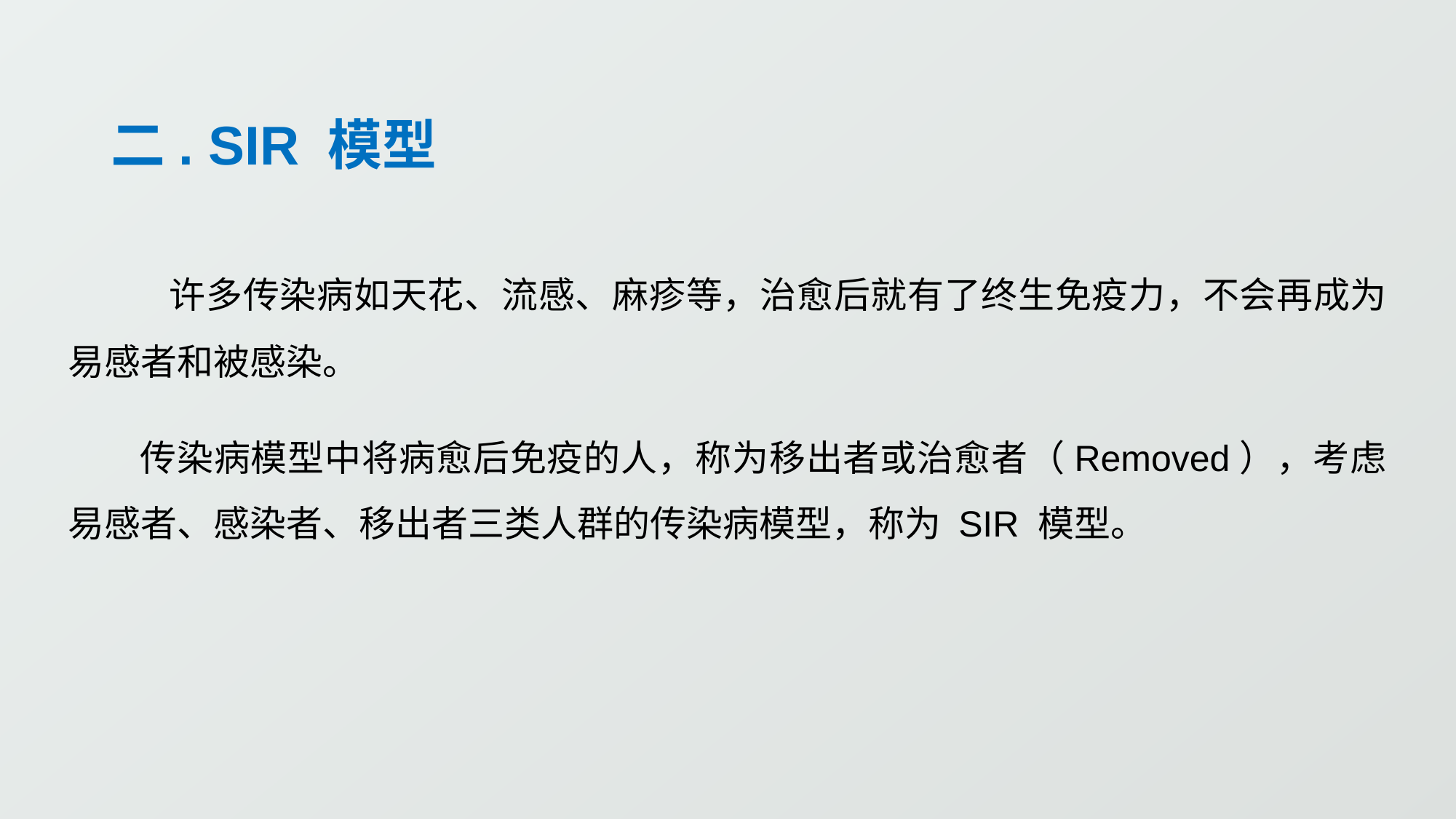

# 二. SIR 模型
         许多传染病如天花、流感、麻疹等，治愈后就有了终生免疫力，不会再成为易感者和被感染。
       传染病模型中将病愈后免疫的人，称为移出者或治愈者（Removed），考虑易感者、感染者、移出者三类人群的传染病模型，称为 SIR 模型。